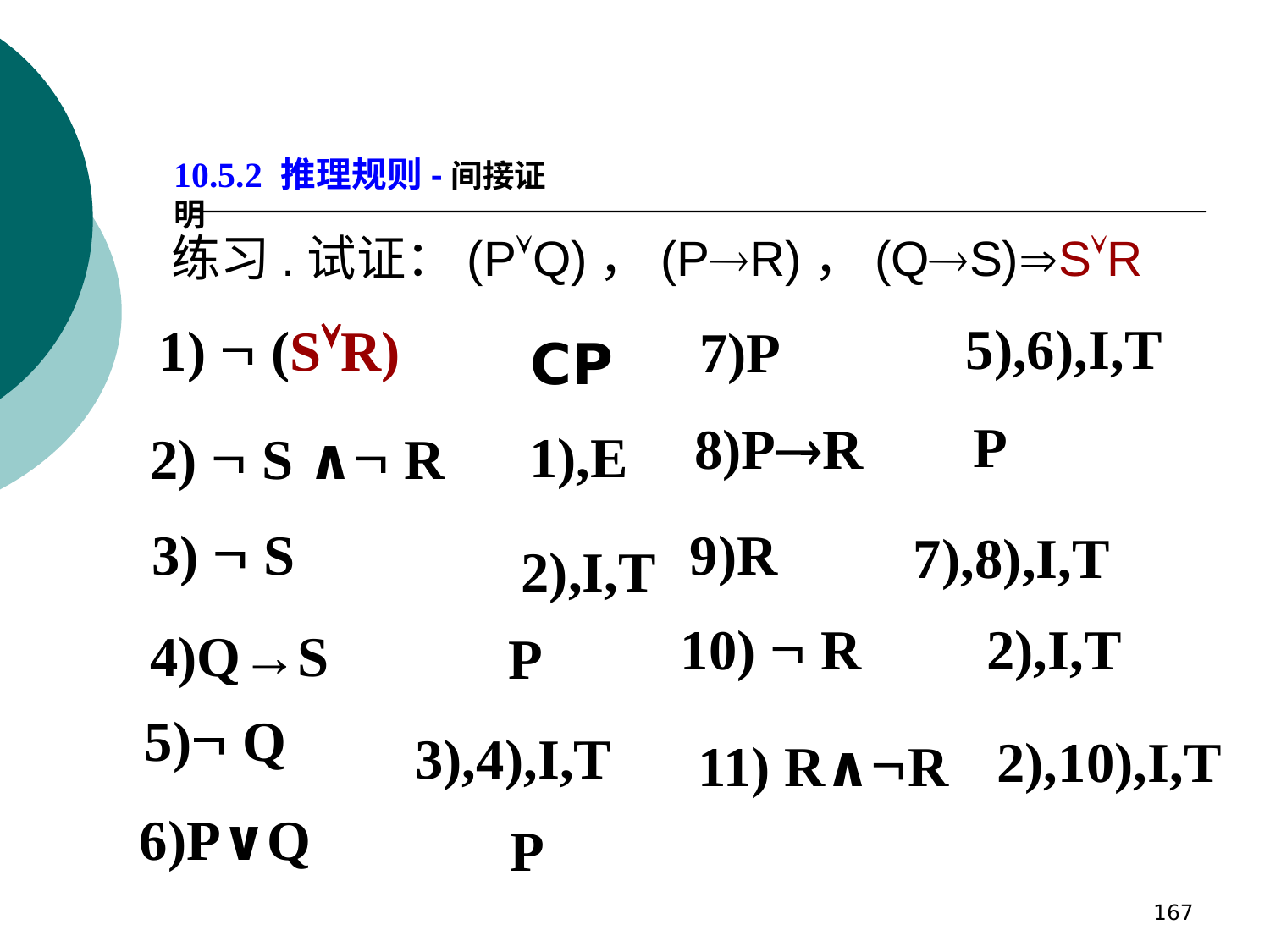

10.5.2 推理规则-间接证明
练习.试证：(P∨Q)，(P→R)，(Q→S)⇒S∨R
5),6),I,T
1) ¬ (S∨R)
7)P
CP
P
8)P→R
1),E
2) ¬ S ∧¬ R
3) ¬ S
9)R
7),8),I,T
2),I,T
10) ¬ R
2),I,T
4)Q→S
P
 5)¬ Q
3),4),I,T
2),10),I,T
11) R∧¬R
6)P∨Q
P
167